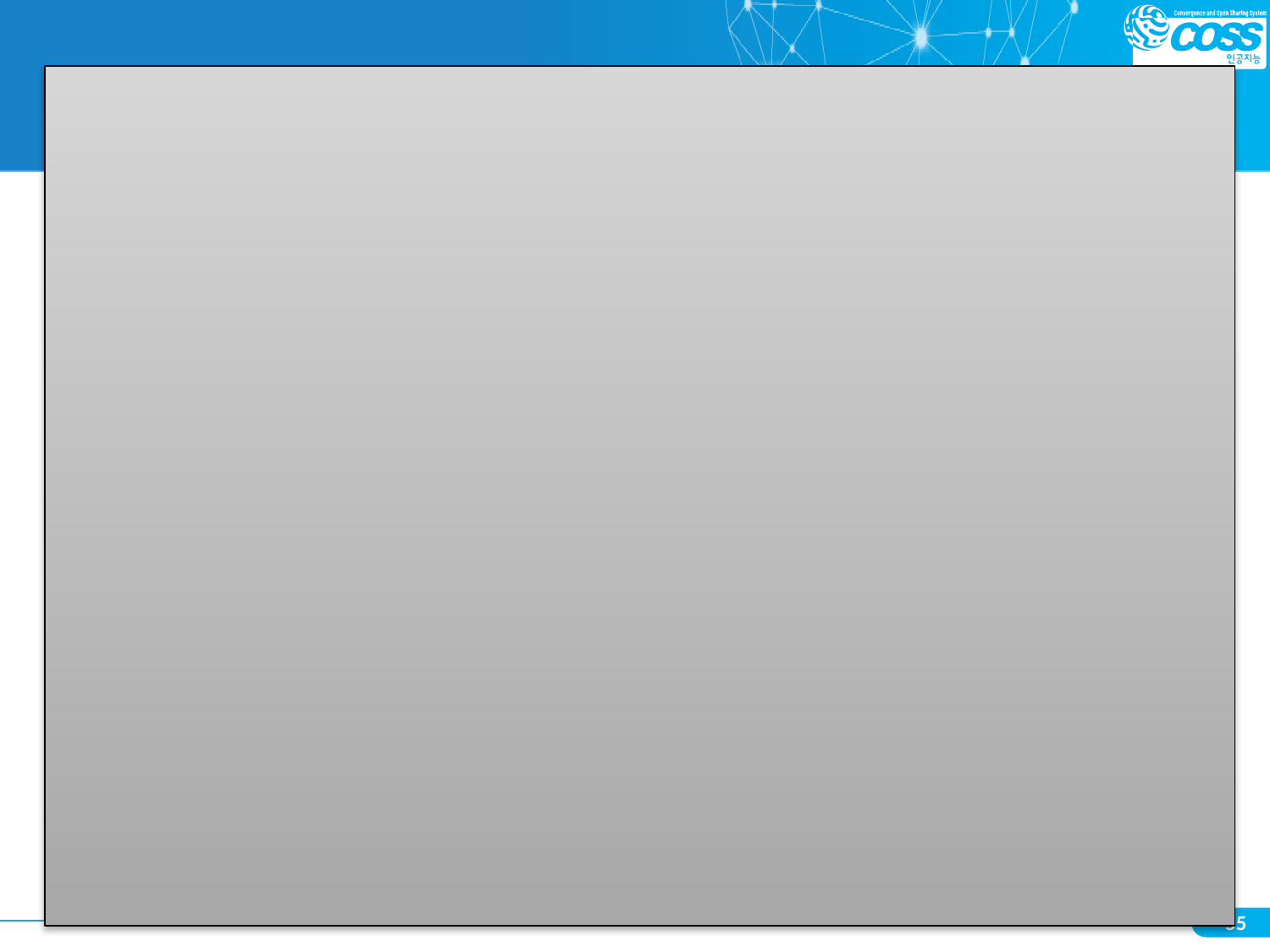

import random
print("이길 때 까지 계속 합니다.")
win = False
while win != True :
    ans = input("가위, 바위, 보 중 하나를 선택: ")
    com = random.randint(1, 3)      # 1-가위, 2-바위, 3-보 이용
    print("컴퓨터: ", end="")

    # 1-가위
    if com == 1 :
        print("가위")
        if ans == "가위" :
            print("비겼다.")
        elif ans == "바위" :
            print("이겼다.")
            win = True
        elif ans == "보" :
            print("졌다.")